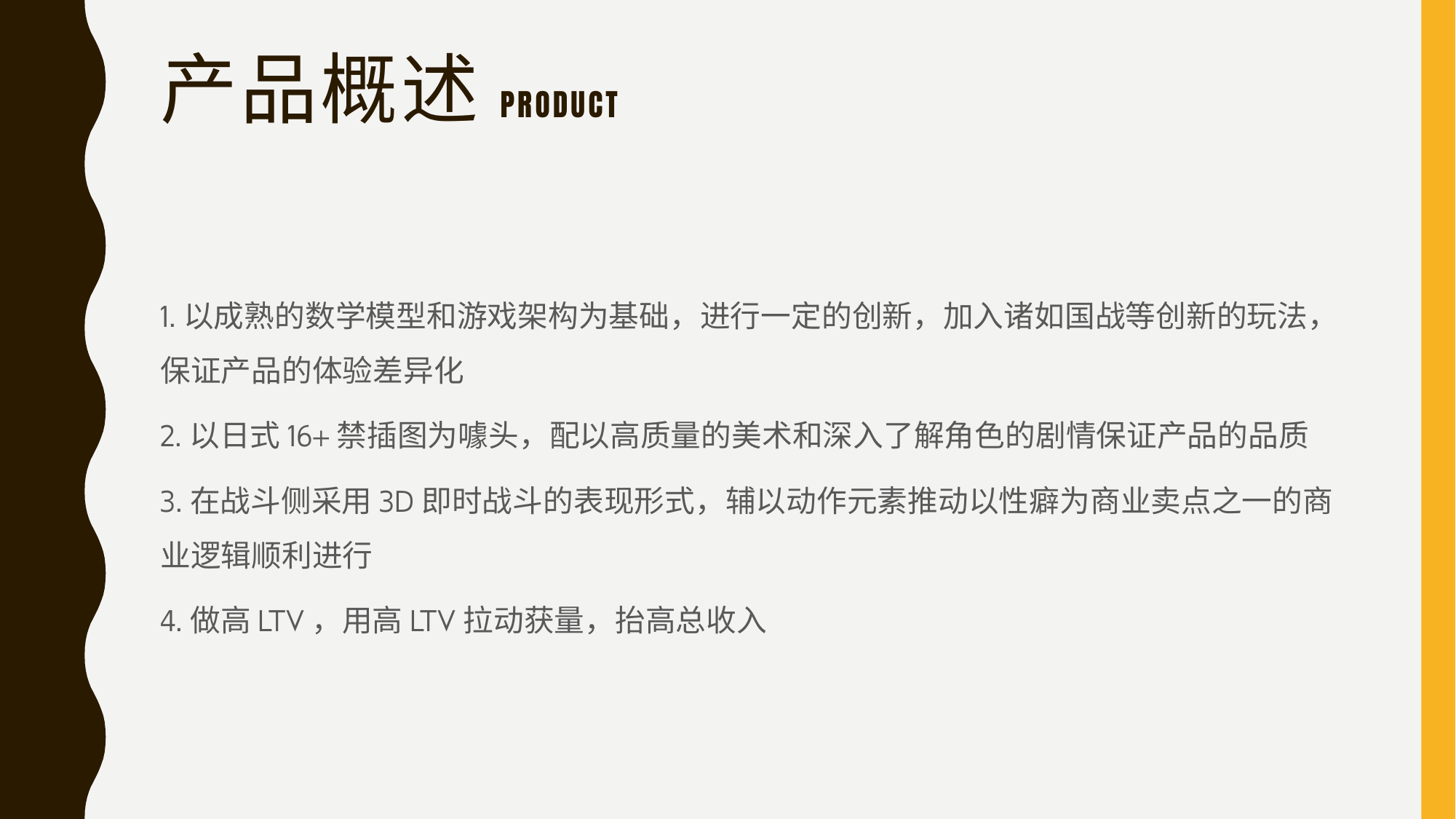

# 产品概述Product
1.以成熟的数学模型和游戏架构为基础，进行一定的创新，加入诸如国战等创新的玩法，保证产品的体验差异化
2.以日式16+禁插图为噱头，配以高质量的美术和深入了解角色的剧情保证产品的品质
3.在战斗侧采用3D即时战斗的表现形式，辅以动作元素推动以性癖为商业卖点之一的商业逻辑顺利进行
4.做高LTV，用高LTV拉动获量，抬高总收入